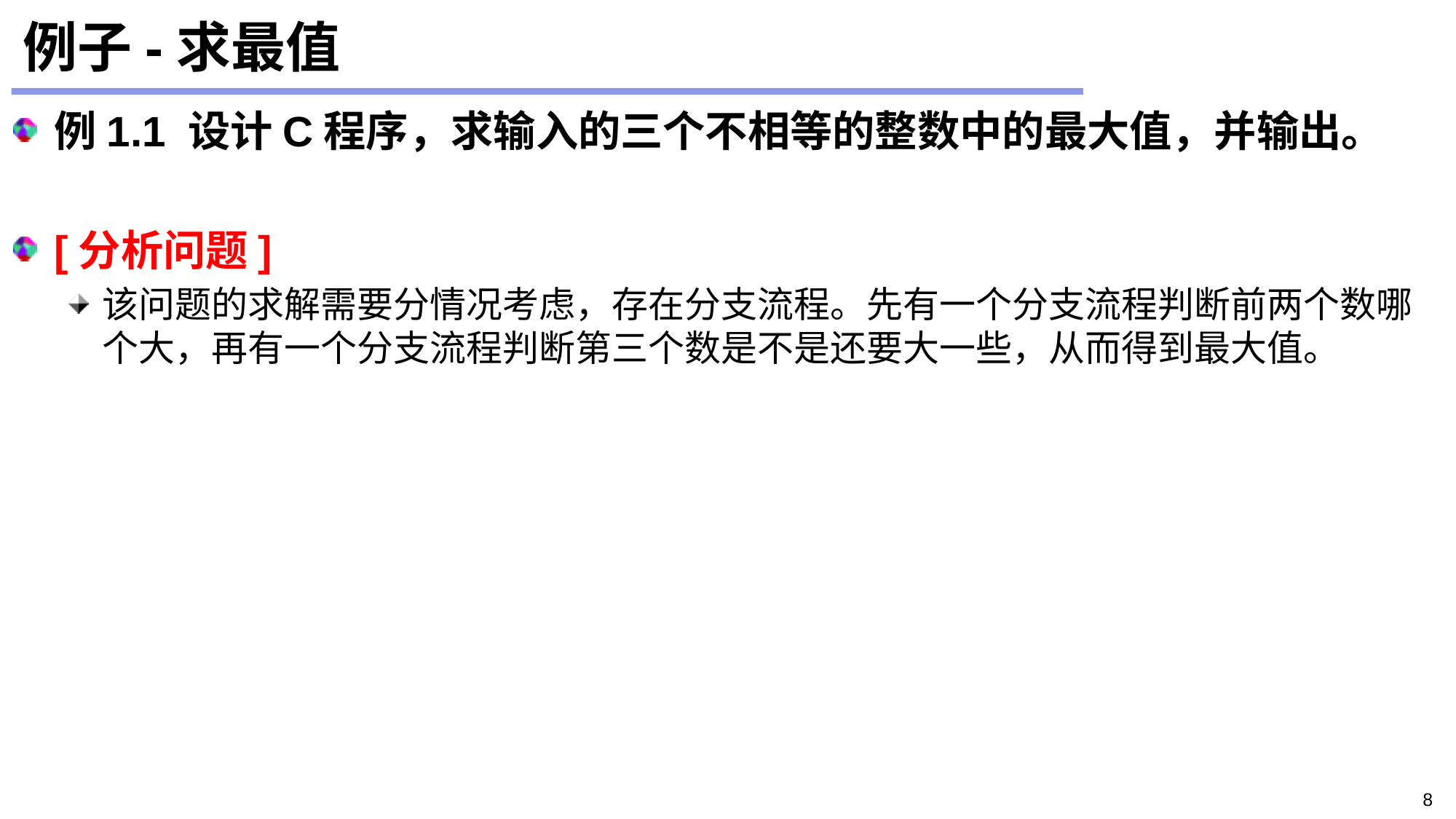

例子-求最值
例1.1 设计C程序，求输入的三个不相等的整数中的最大值，并输出。

[分析问题]
该问题的求解需要分情况考虑，存在分支流程。先有一个分支流程判断前两个数哪个大，再有一个分支流程判断第三个数是不是还要大一些，从而得到最大值。

8